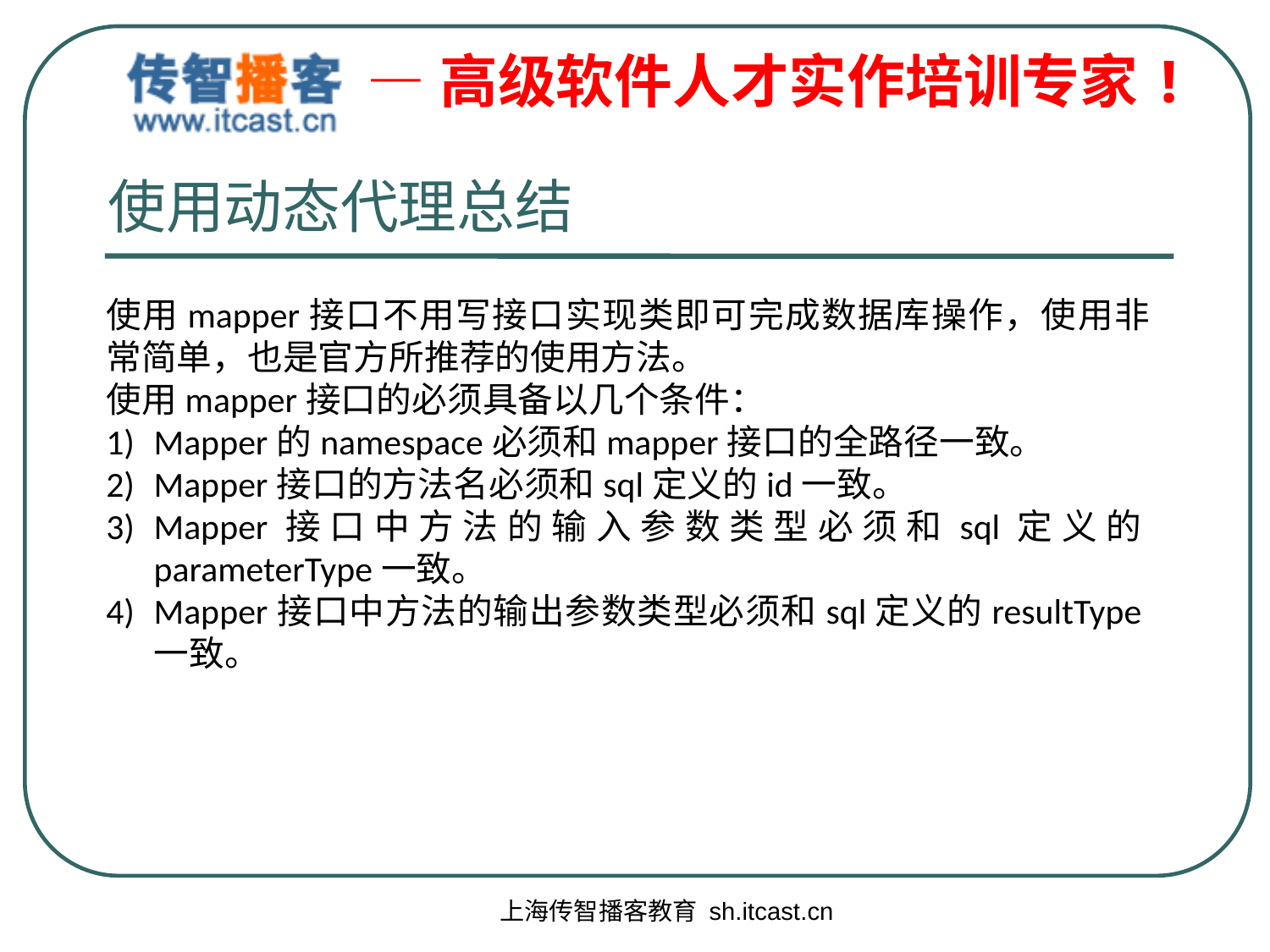

# 使用动态代理总结
使用mapper接口不用写接口实现类即可完成数据库操作，使用非常简单，也是官方所推荐的使用方法。
使用mapper接口的必须具备以几个条件：
Mapper的namespace必须和mapper接口的全路径一致。
Mapper接口的方法名必须和sql定义的id一致。
Mapper接口中方法的输入参数类型必须和sql定义的parameterType一致。
Mapper接口中方法的输出参数类型必须和sql定义的resultType一致。
上海传智播客教育 sh.itcast.cn